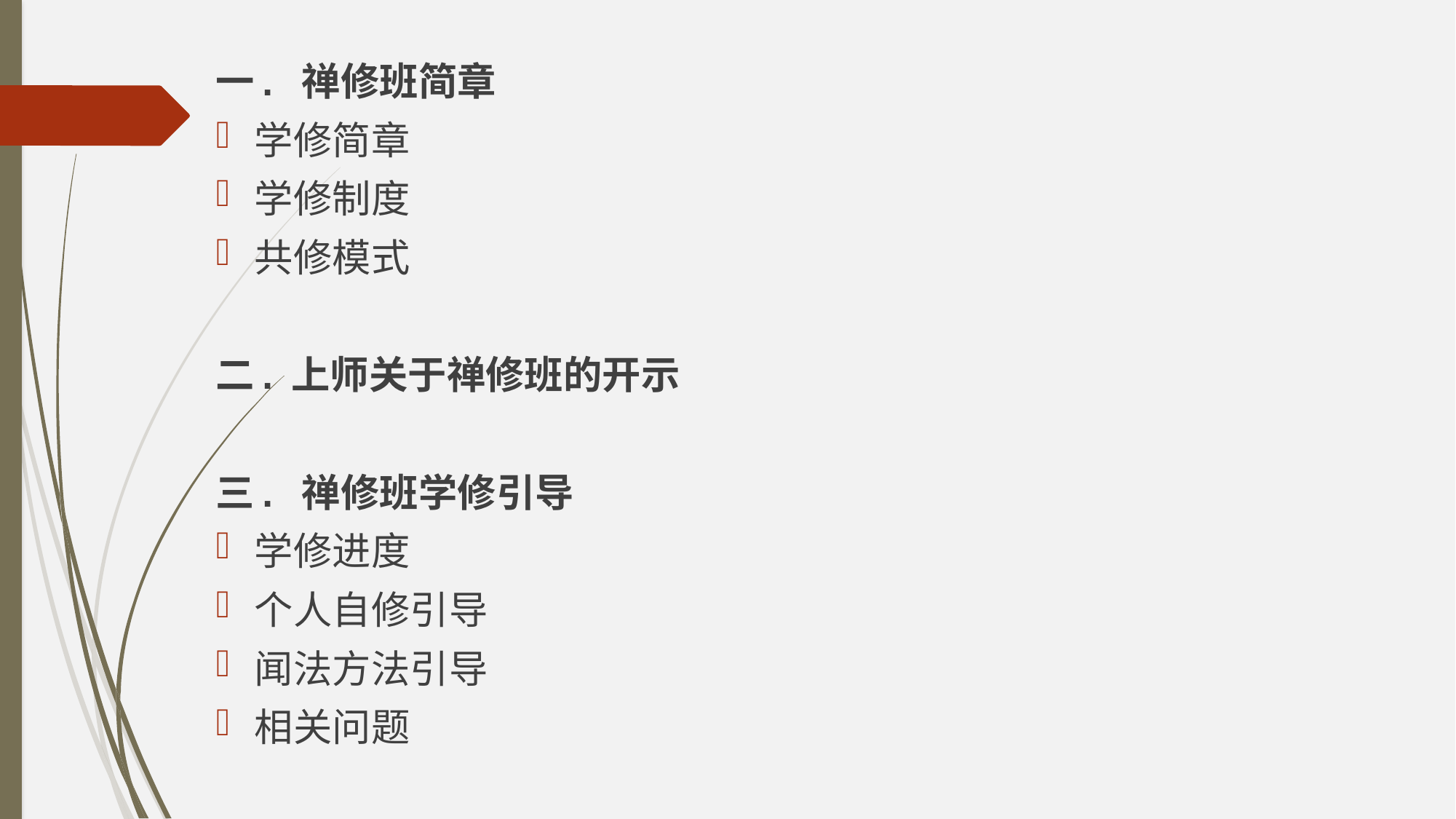

一.  禅修班简章
学修简章
学修制度
共修模式

二. 上师关于禅修班的开示

三.  禅修班学修引导
学修进度
个人自修引导
闻法方法引导
相关问题